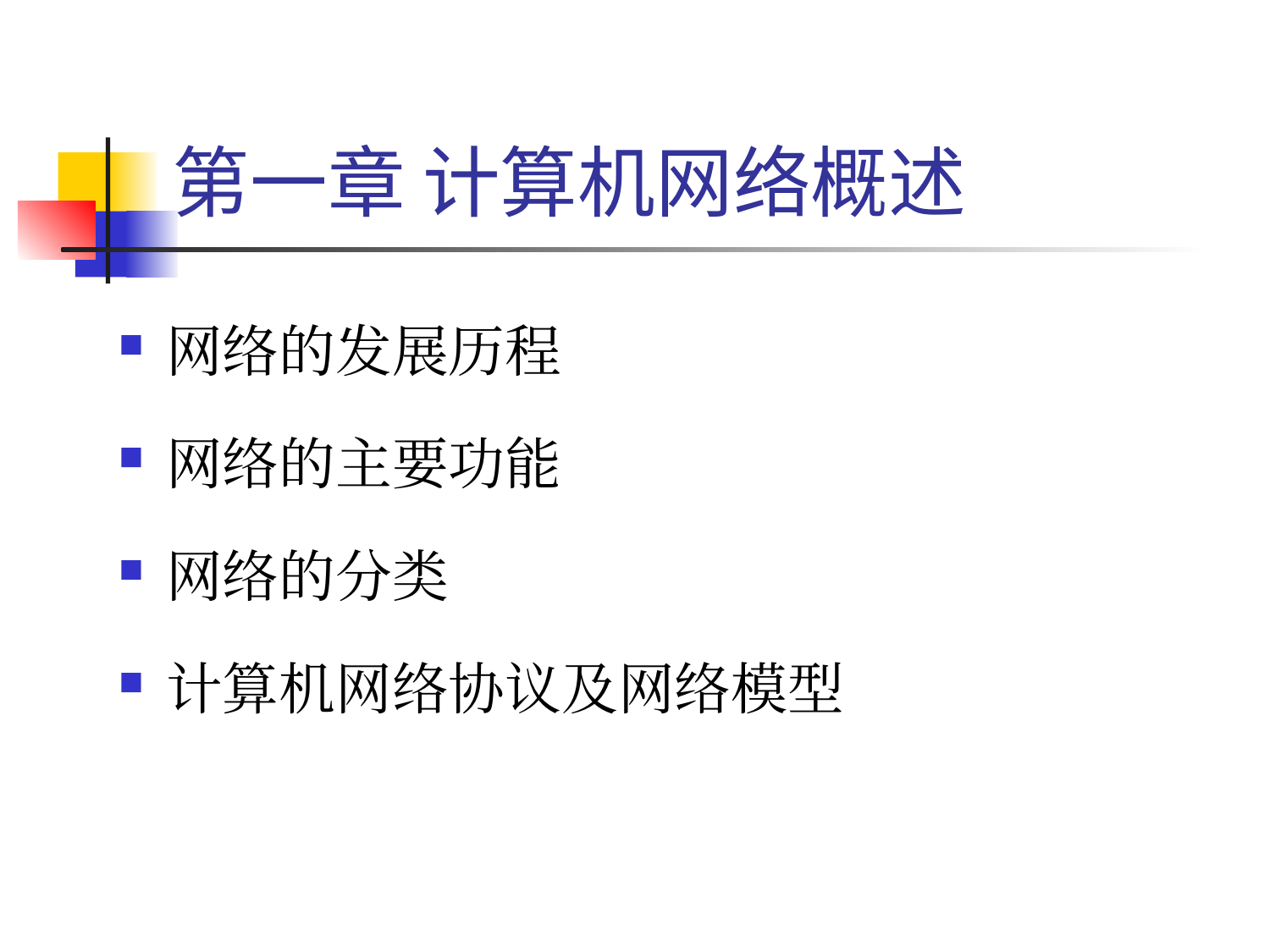

# 第一章 计算机网络概述
网络的发展历程
网络的主要功能
网络的分类
计算机网络协议及网络模型